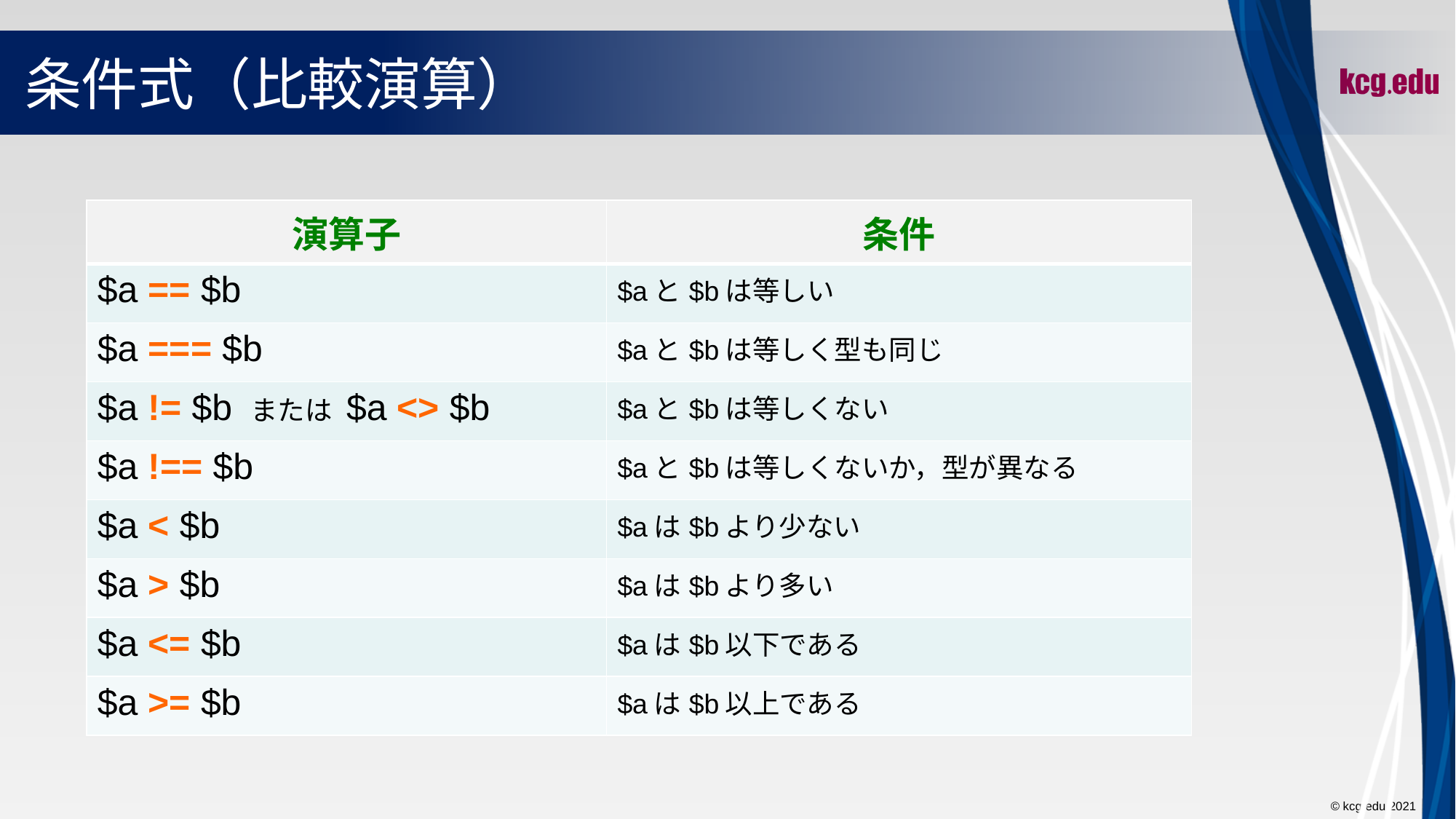

# 条件式（比較演算）

| 演算子 | 条件 |
| --- | --- |
| $a == $b | $aと$bは等しい |
| $a === $b | $aと$bは等しく型も同じ |
| $a != $b または $a <> $b | $aと$bは等しくない |
| $a !== $b | $aと$bは等しくないか，型が異なる |
| $a < $b | $aは$bより少ない |
| $a > $b | $aは$bより多い |
| $a <= $b | $aは$b以下である |
| $a >= $b | $aは$b以上である |